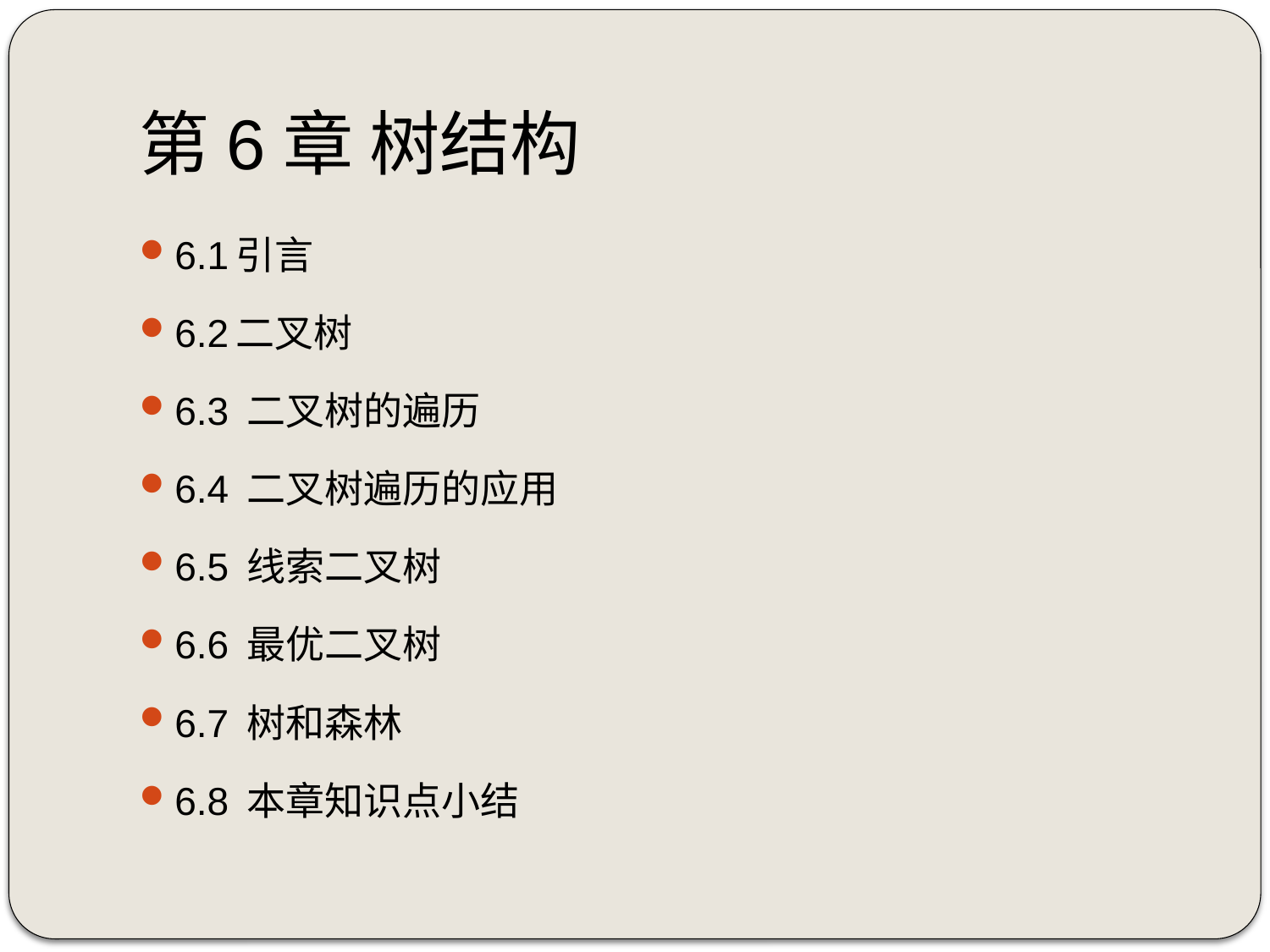

# 第6章 树结构
6.1引言
6.2二叉树
6.3 二叉树的遍历
6.4 二叉树遍历的应用
6.5 线索二叉树
6.6 最优二叉树
6.7 树和森林
6.8 本章知识点小结